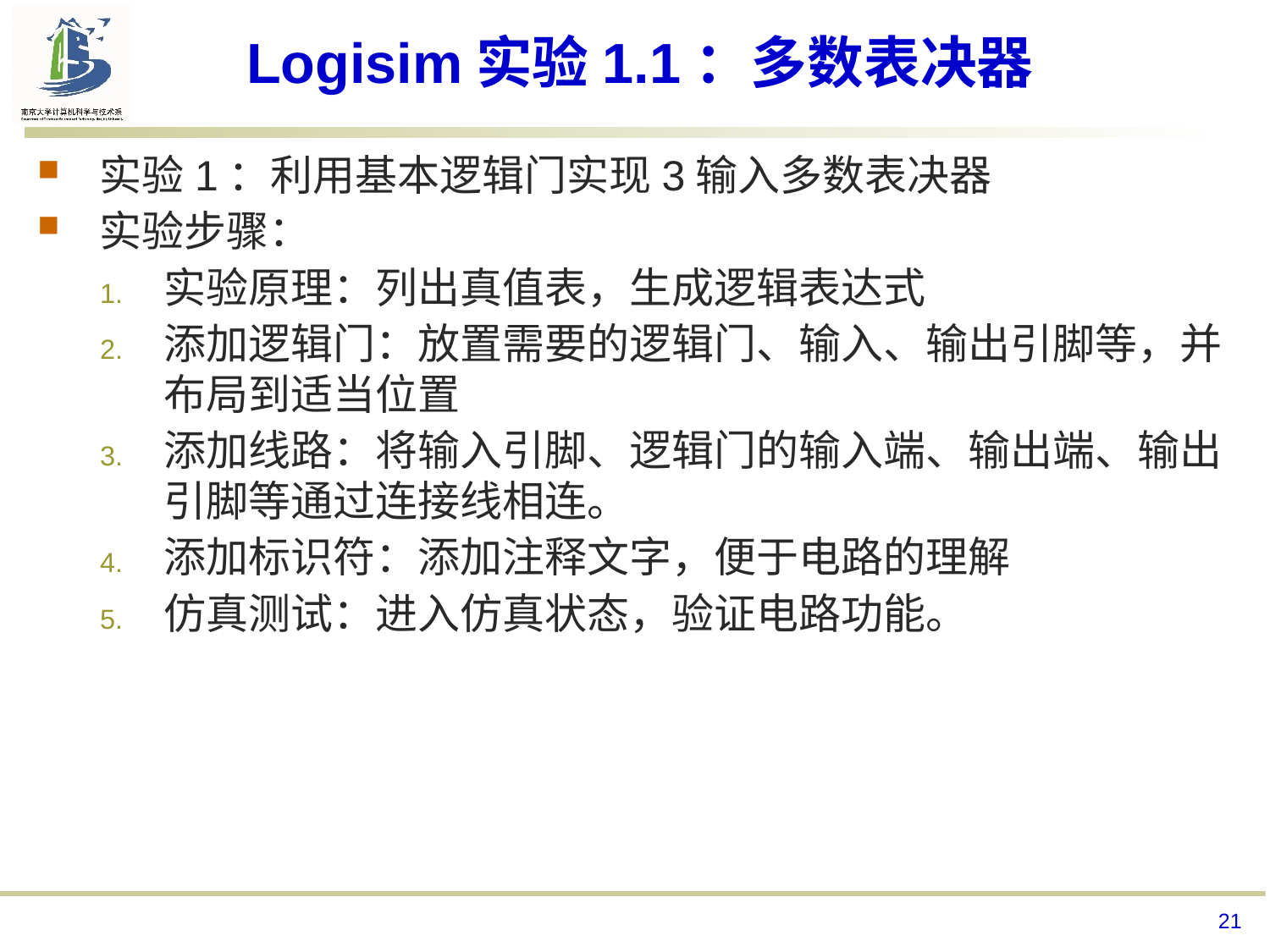

# Logisim实验1.1：多数表决器
实验1：利用基本逻辑门实现3输入多数表决器
实验步骤：
实验原理：列出真值表，生成逻辑表达式
添加逻辑门：放置需要的逻辑门、输入、输出引脚等，并布局到适当位置
添加线路：将输入引脚、逻辑门的输入端、输出端、输出引脚等通过连接线相连。
添加标识符：添加注释文字，便于电路的理解
仿真测试：进入仿真状态，验证电路功能。

21